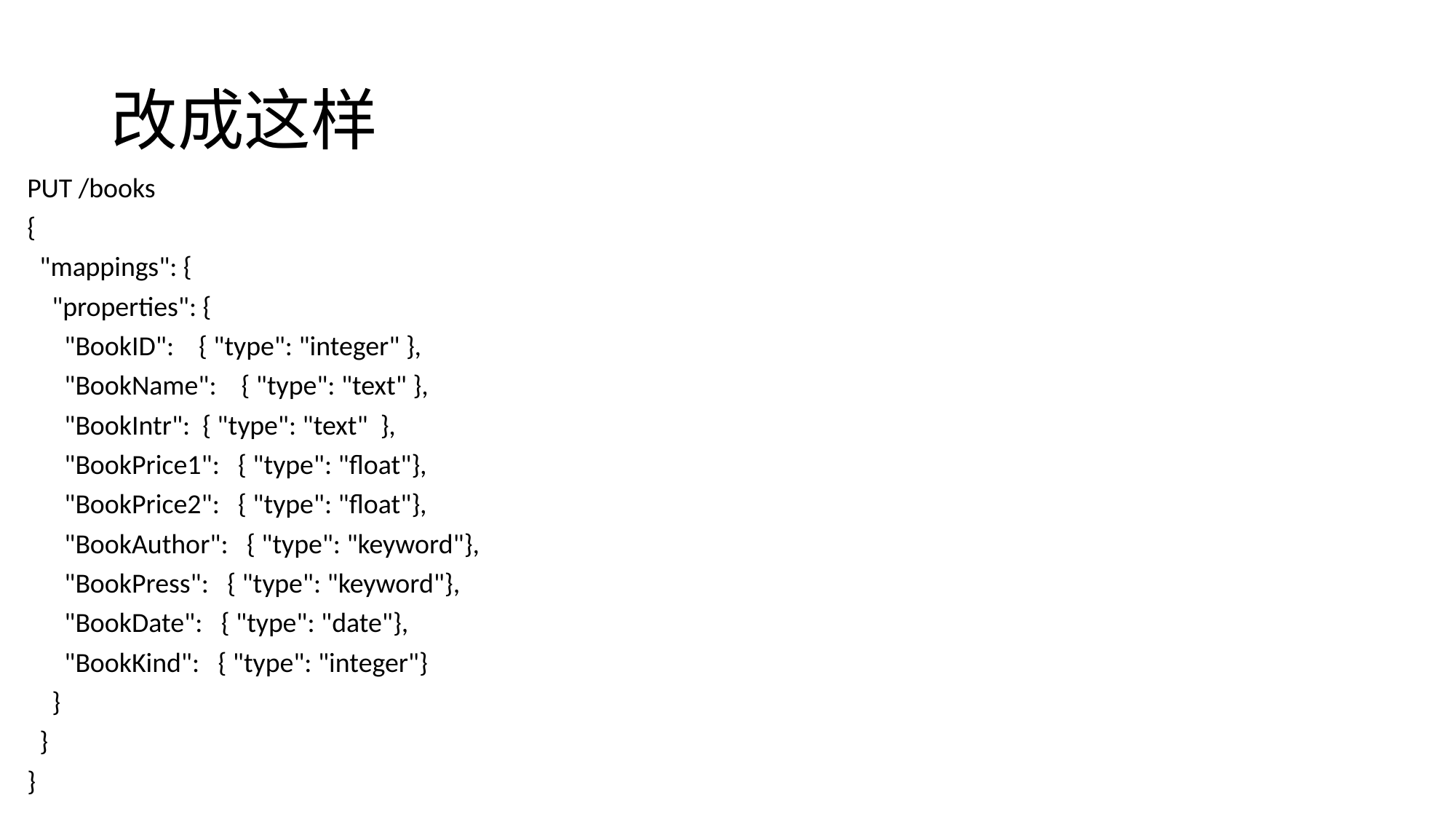

# 改成这样
PUT /books
{
  "mappings": {
    "properties": {
      "BookID":    { "type": "integer" },
      "BookName":    { "type": "text" },
      "BookIntr":  { "type": "text"  },
      "BookPrice1":   { "type": "float"},
      "BookPrice2":   { "type": "float"},
      "BookAuthor":   { "type": "keyword"},
      "BookPress":   { "type": "keyword"},
      "BookDate":   { "type": "date"},
      "BookKind":   { "type": "integer"}
    }
  }
}